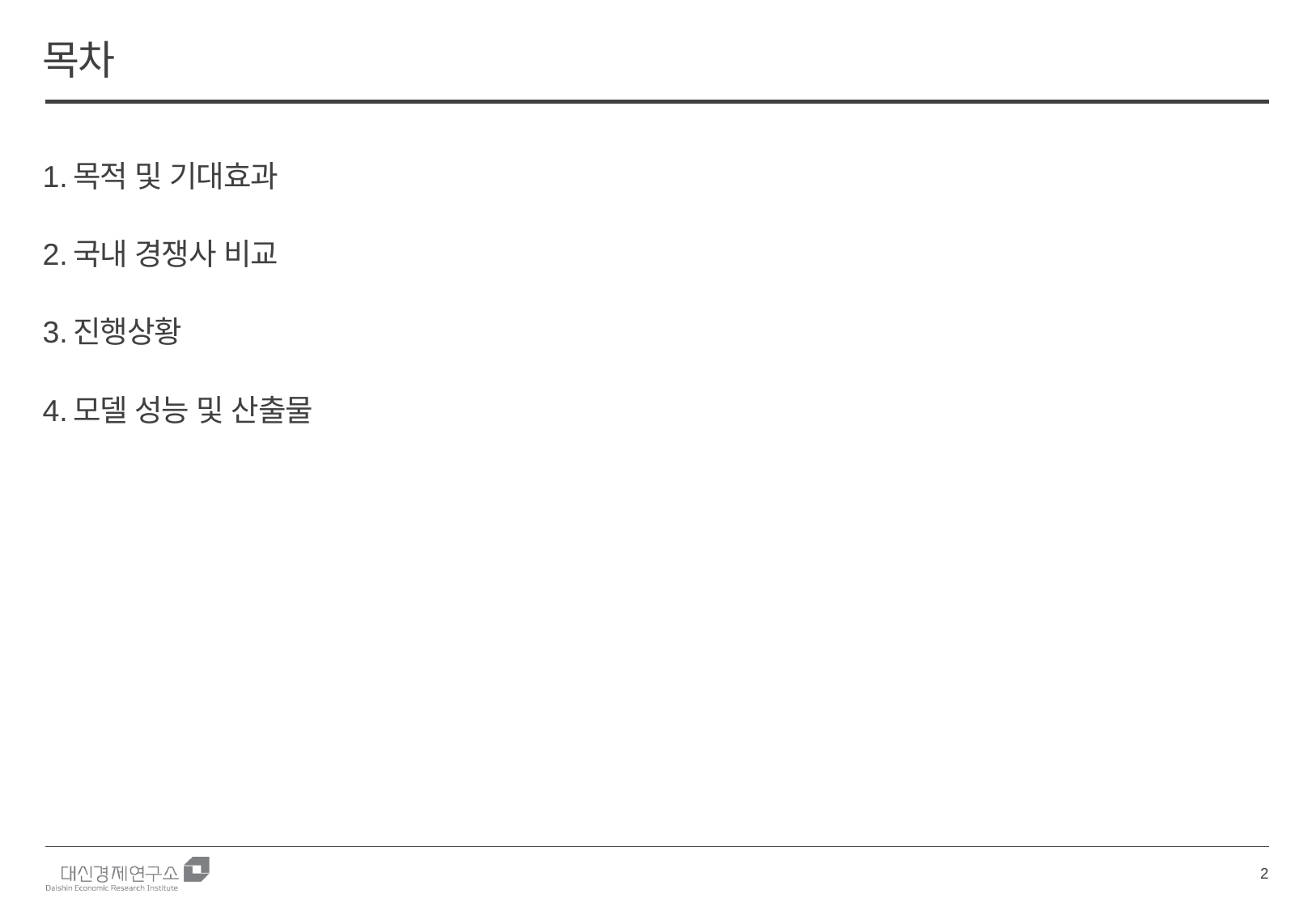

목차
목적 및 기대효과
국내 경쟁사 비교
진행상황
모델 성능 및 산출물
2